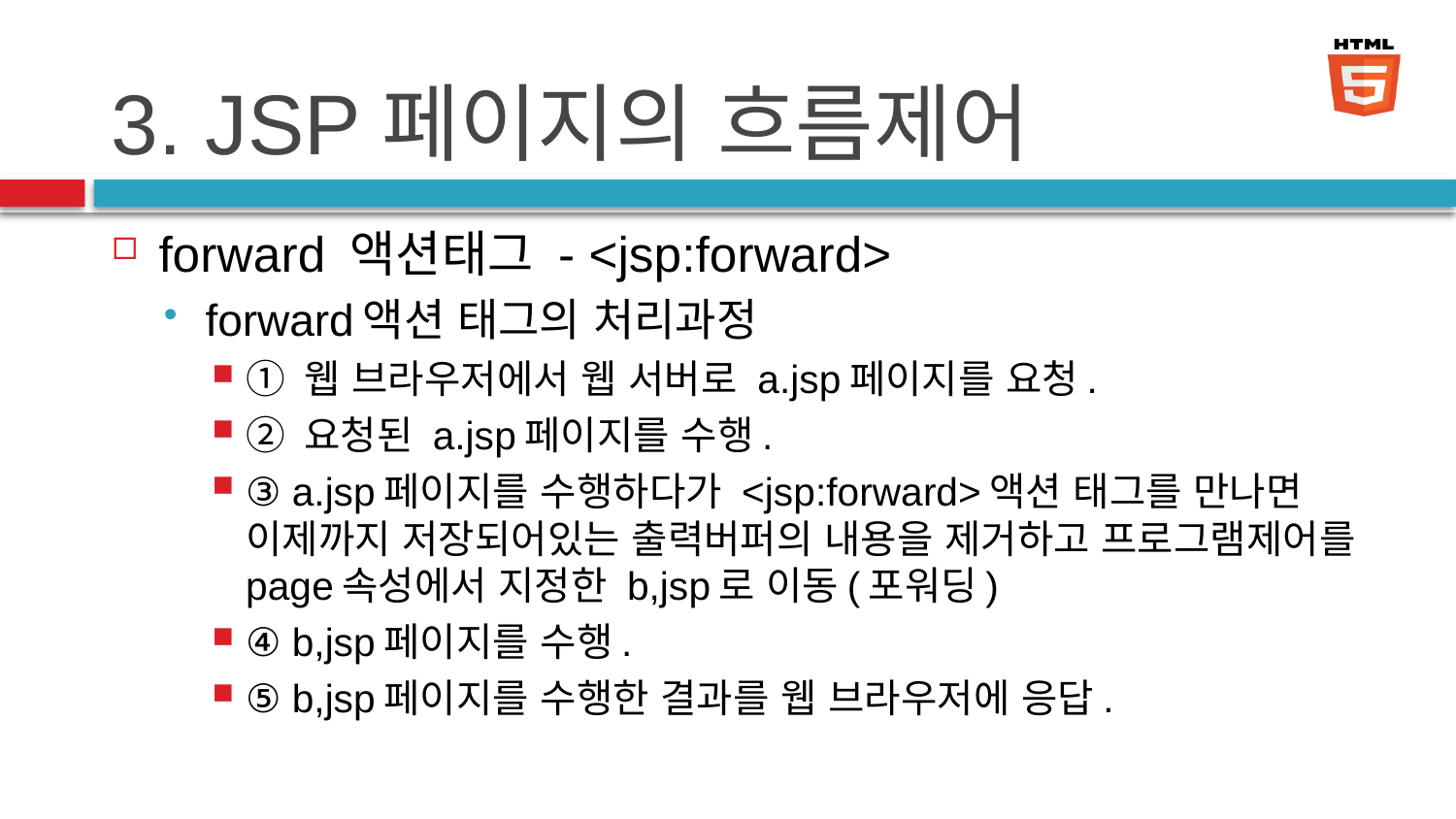

# 3. JSP페이지의 흐름제어
forward 액션태그 - <jsp:forward>
forward액션 태그의 처리과정
① 웹 브라우저에서 웹 서버로 a.jsp페이지를 요청.
② 요청된 a.jsp페이지를 수행.
③ a.jsp페이지를 수행하다가 <jsp:forward>액션 태그를 만나면 이제까지 저장되어있는 출력버퍼의 내용을 제거하고 프로그램제어를 page속성에서 지정한 b,jsp로 이동(포워딩)
④ b,jsp페이지를 수행.
⑤ b,jsp페이지를 수행한 결과를 웹 브라우저에 응답.